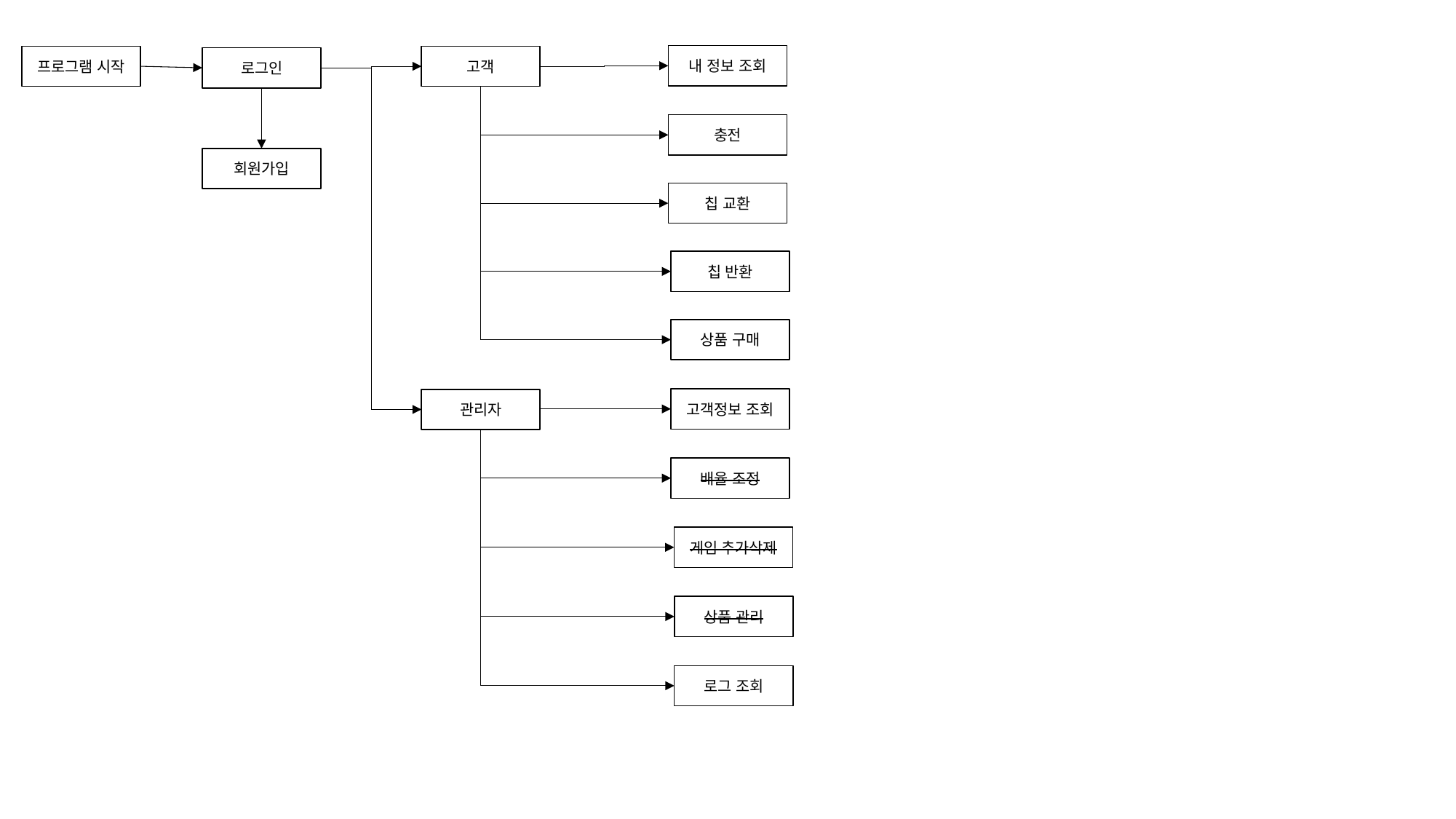

내 정보 조회
프로그램 시작
고객
로그인
충전
회원가입
칩 교환
칩 반환
상품 구매
고객정보 조회
관리자
배율 조정
게임 추가삭제
상품 관리
로그 조회